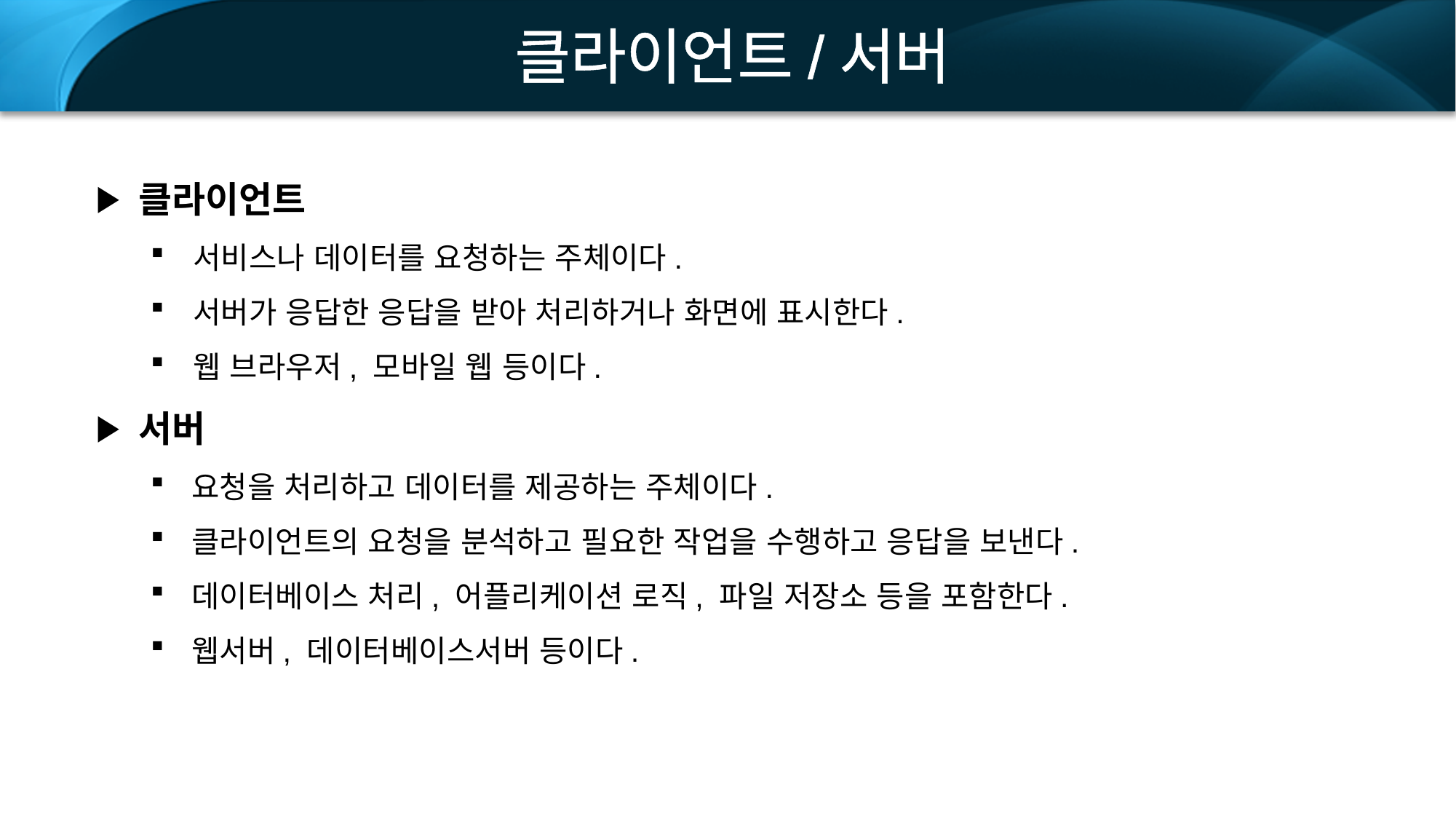

클라이언트/서버
클라이언트
서비스나 데이터를 요청하는 주체이다.
서버가 응답한 응답을 받아 처리하거나 화면에 표시한다.
웹 브라우저, 모바일 웹 등이다.
서버
요청을 처리하고 데이터를 제공하는 주체이다.
클라이언트의 요청을 분석하고 필요한 작업을 수행하고 응답을 보낸다.
데이터베이스 처리, 어플리케이션 로직, 파일 저장소 등을 포함한다.
웹서버, 데이터베이스서버 등이다.